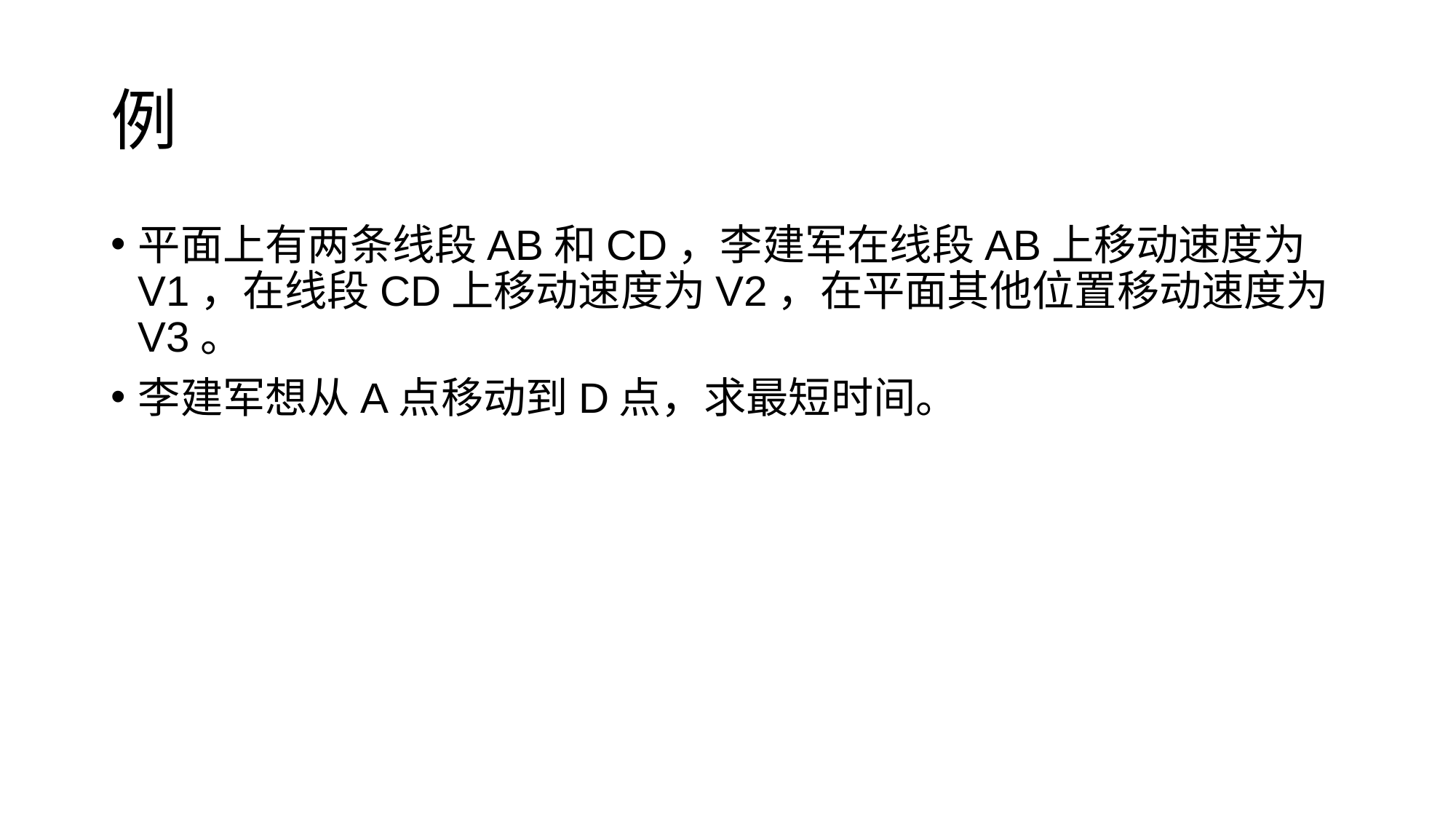

# 例
平面上有两条线段AB和CD，李建军在线段AB上移动速度为V1，在线段CD上移动速度为V2，在平面其他位置移动速度为V3。
李建军想从A点移动到D点，求最短时间。